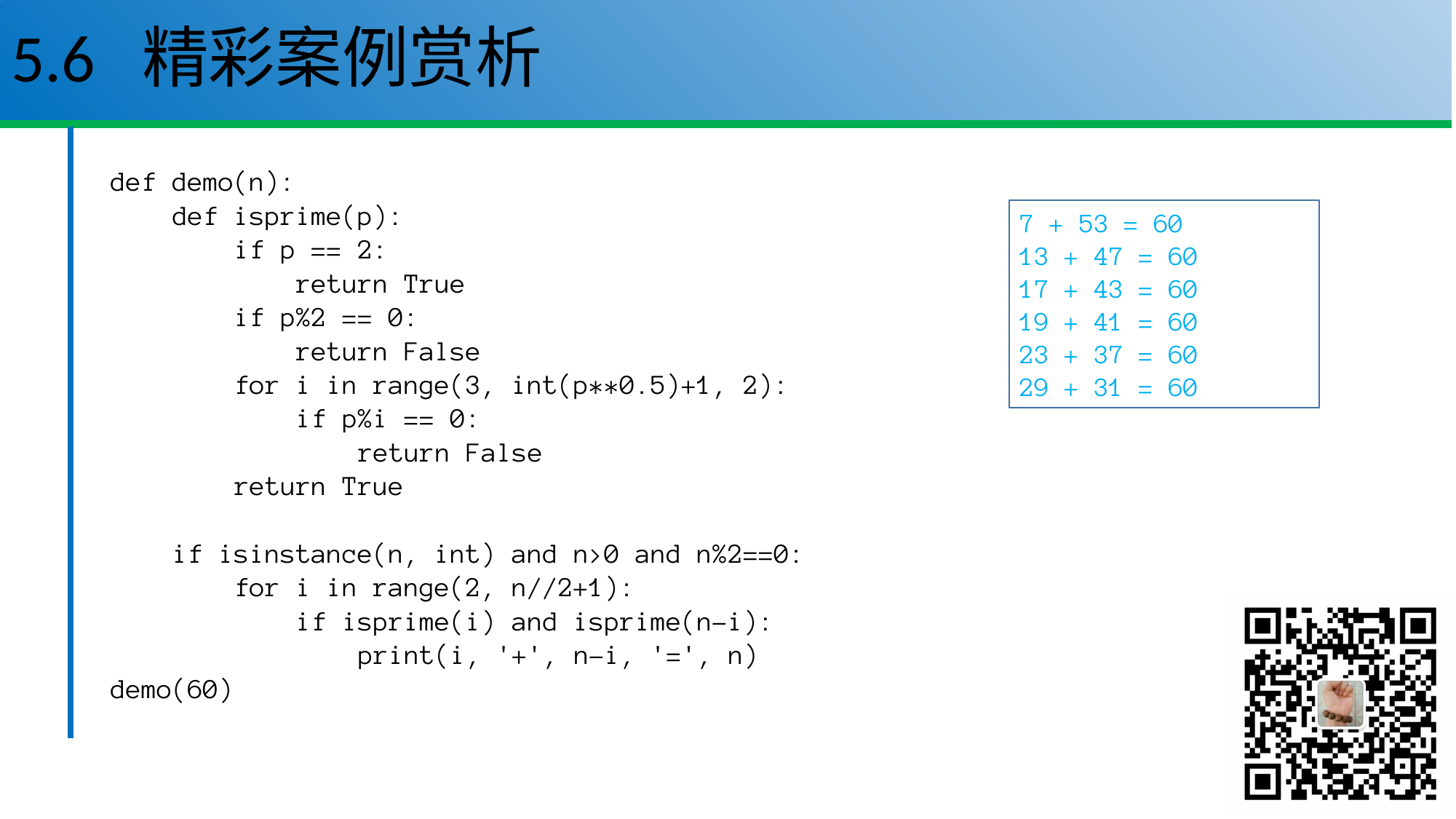

# 5.6  精彩案例赏析
def demo(n):
    def isprime(p):
        if p == 2:
            return True
        if p%2 == 0:
            return False
        for i in range(3, int(p**0.5)+1, 2):
            if p%i == 0:
                return False
        return True

    if isinstance(n, int) and n>0 and n%2==0:
        for i in range(2, n//2+1):
            if isprime(i) and isprime(n-i):
                print(i, '+', n-i, '=', n)
demo(60)
7 + 53 = 60
13 + 47 = 60
17 + 43 = 60
19 + 41 = 60
23 + 37 = 60
29 + 31 = 60
38